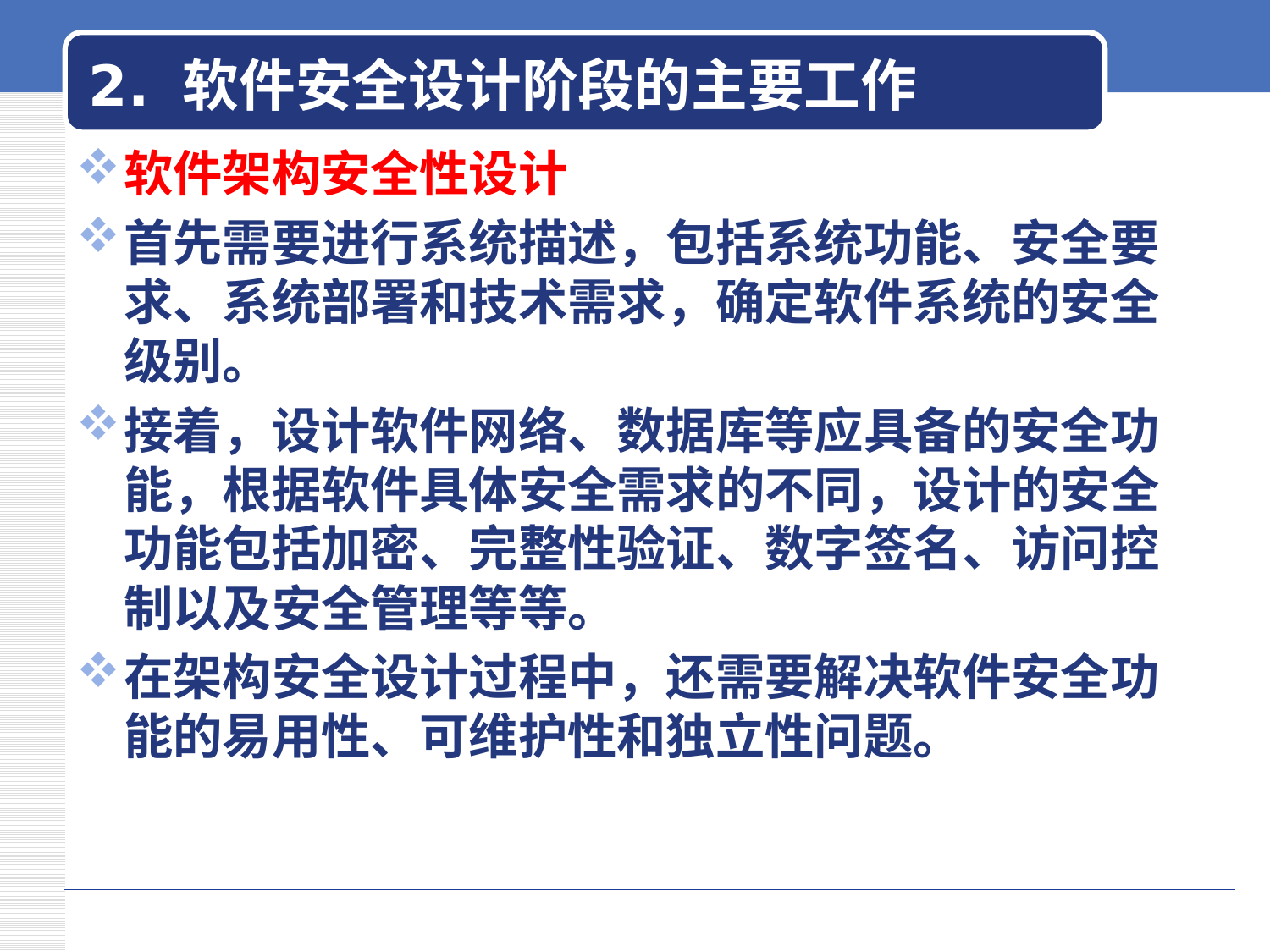

# 2. 软件安全设计阶段的主要工作
软件架构安全性设计
首先需要进行系统描述，包括系统功能、安全要求、系统部署和技术需求，确定软件系统的安全级别。
接着，设计软件网络、数据库等应具备的安全功能，根据软件具体安全需求的不同，设计的安全功能包括加密、完整性验证、数字签名、访问控制以及安全管理等等。
在架构安全设计过程中，还需要解决软件安全功能的易用性、可维护性和独立性问题。